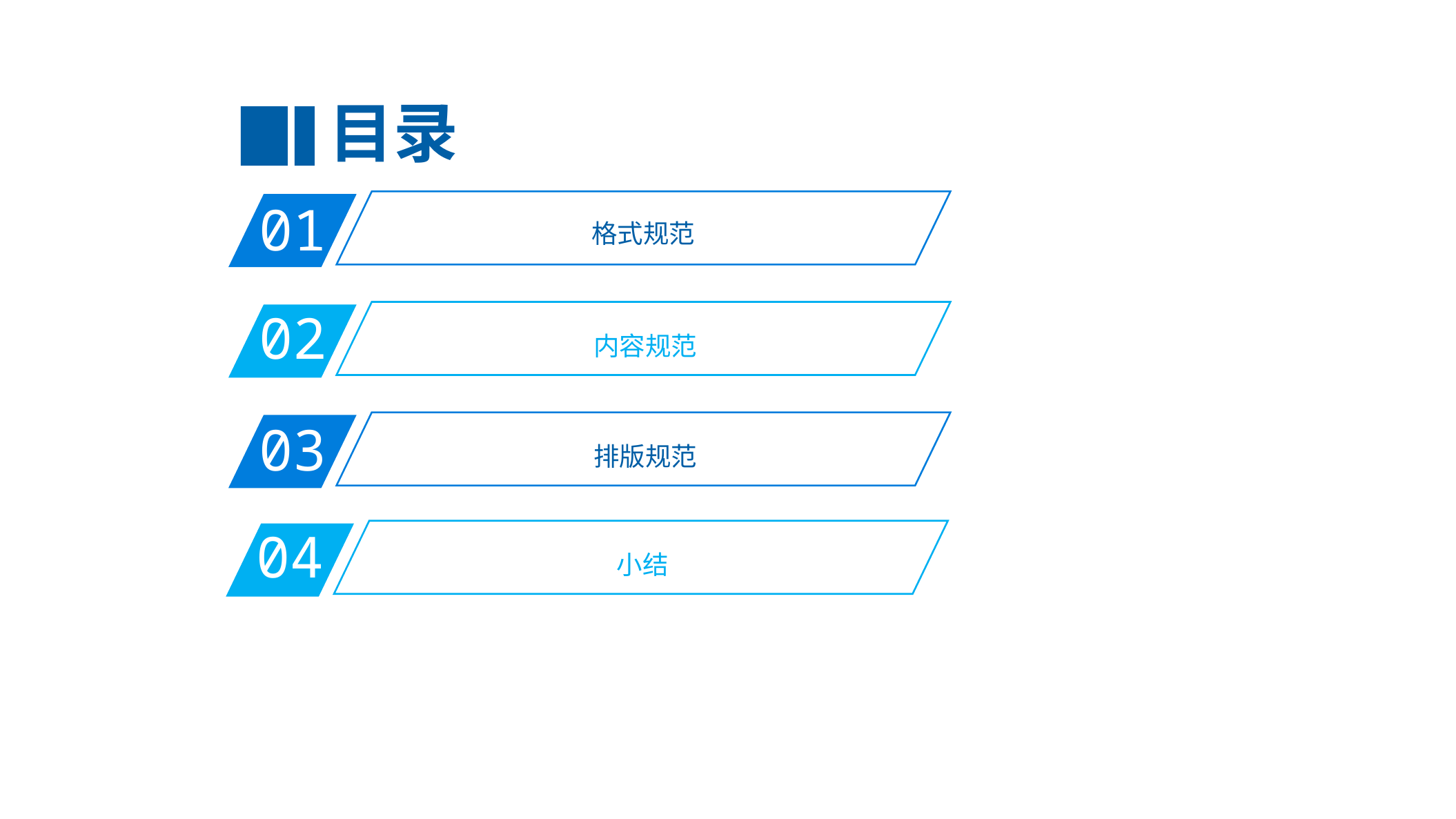

目录

01

格式规范
02

内容规范
03

排版规范
04

小结